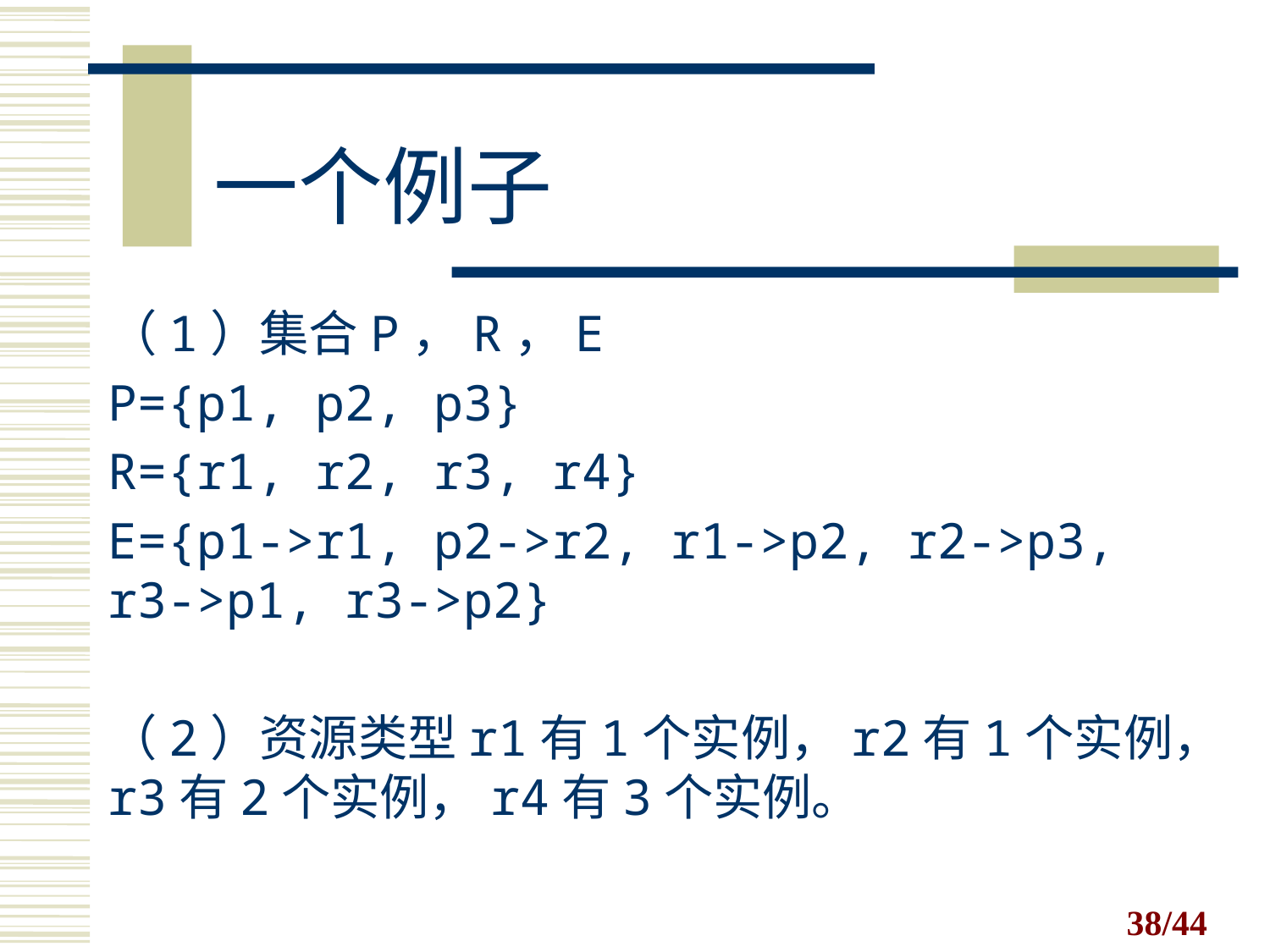

一个例子
（1）集合P，R，E
P={p1, p2, p3}
R={r1, r2, r3, r4}
E={p1->r1, p2->r2, r1->p2, r2->p3, r3->p1, r3->p2}

（2）资源类型r1有1个实例，r2有1个实例，r3有2个实例，r4有3个实例。
38/44